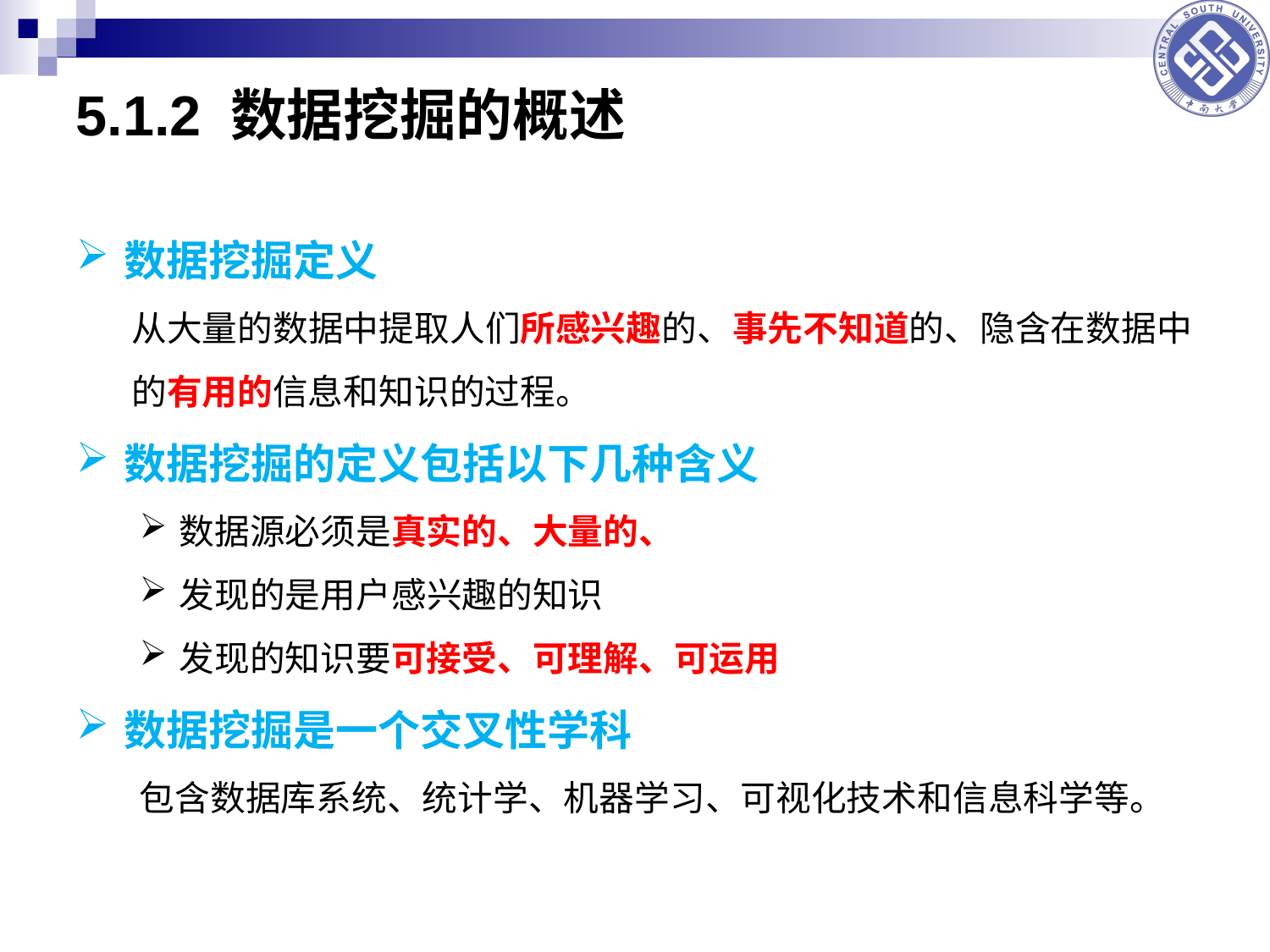

5.1.2 数据挖掘的概述
数据挖掘定义
从大量的数据中提取人们所感兴趣的、事先不知道的、隐含在数据中的有用的信息和知识的过程。
数据挖掘的定义包括以下几种含义
数据源必须是真实的、大量的、
发现的是用户感兴趣的知识
发现的知识要可接受、可理解、可运用
数据挖掘是一个交叉性学科
包含数据库系统、统计学、机器学习、可视化技术和信息科学等。